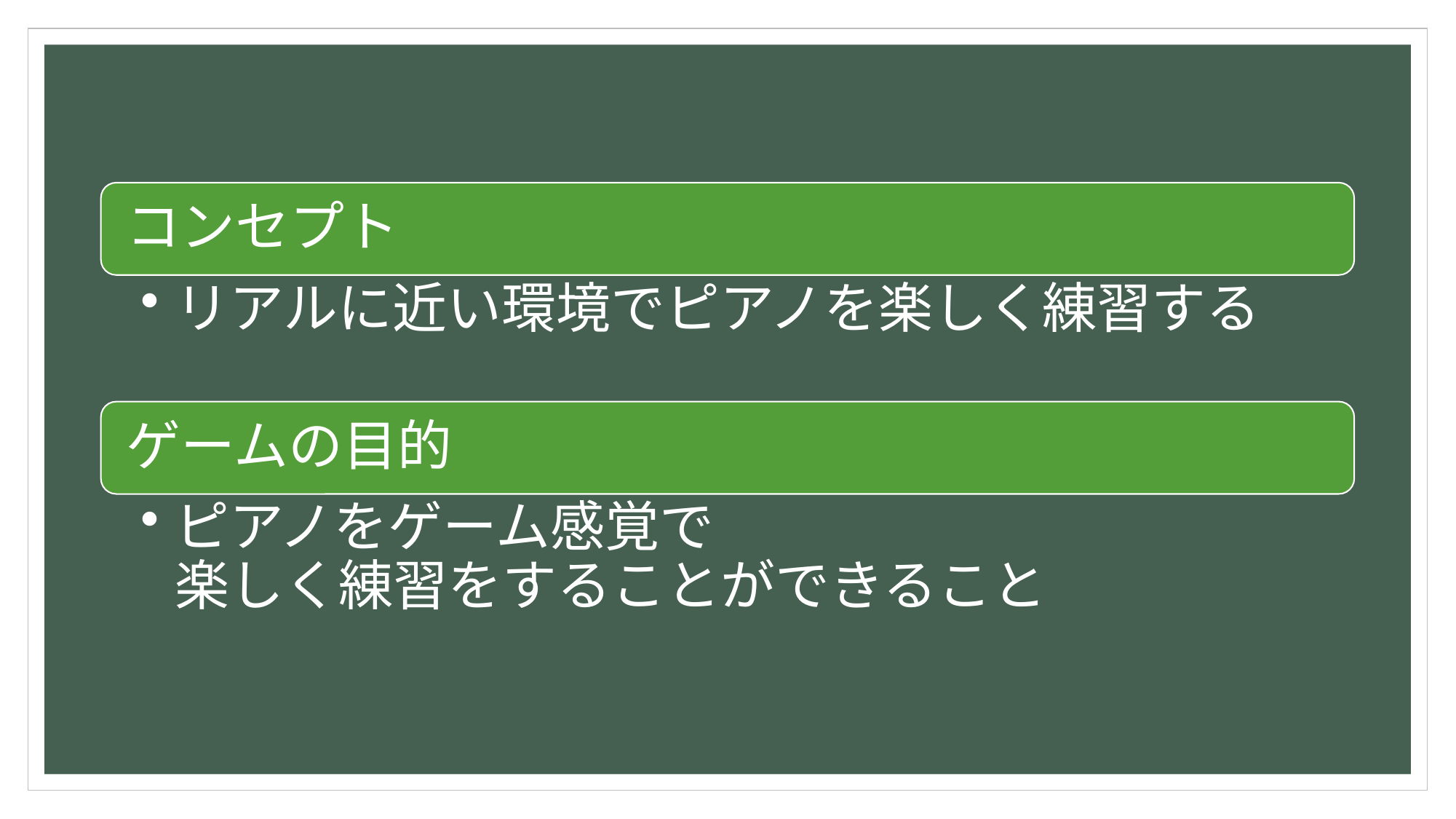

コンセプト
リアルに近い環境でピアノを楽しく練習する
ゲームの目的
ピアノをゲーム感覚で
楽しく練習をすることができること